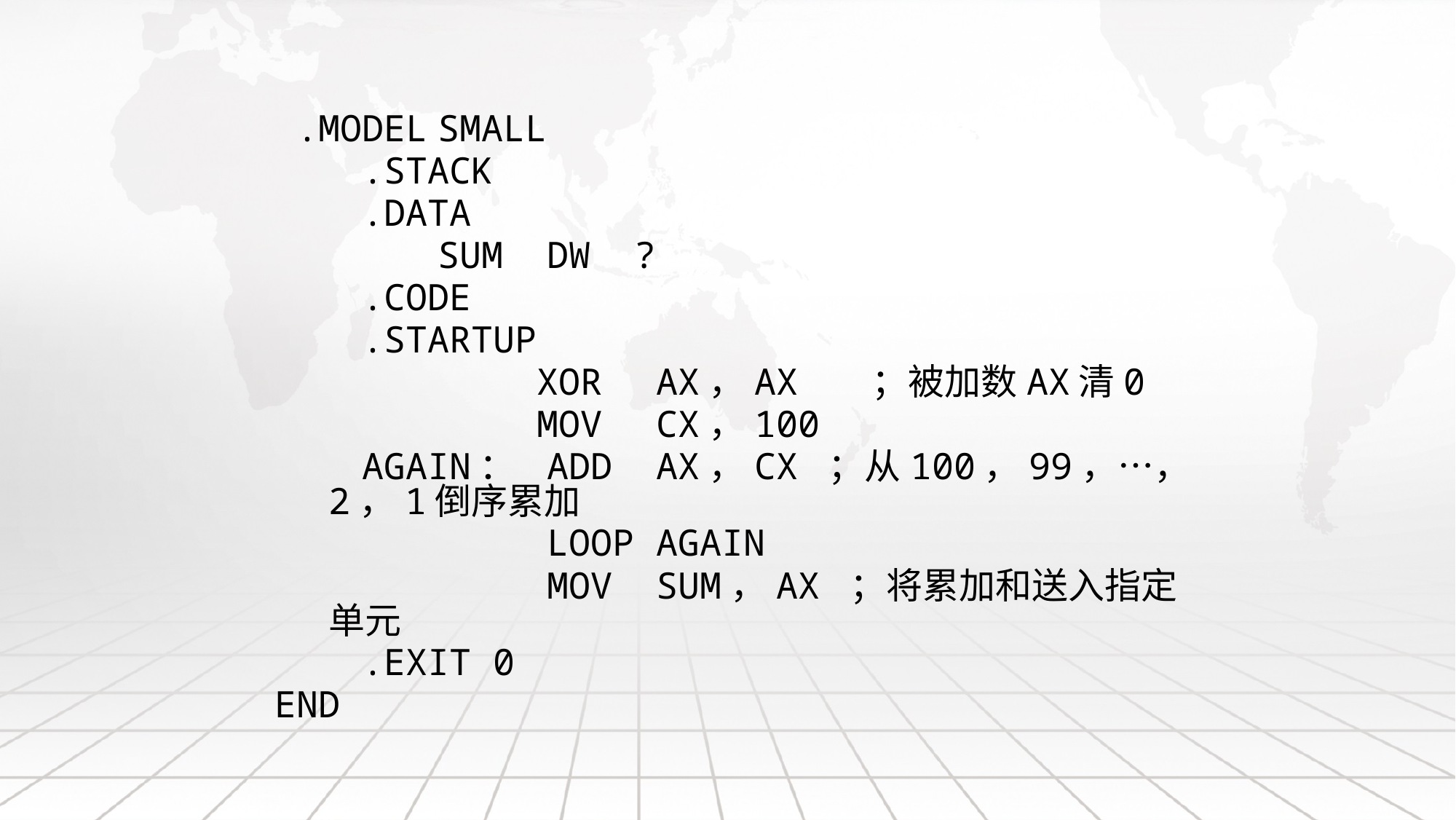

.MODEL	SMALL
    .STACK
    .DATA
    	SUM	DW  ?
    .CODE
    .STARTUP
            XOR	AX，AX   ；被加数AX清0
            MOV	CX，100
    AGAIN：	ADD	AX，CX ；从100，99，…，2，1倒序累加
          	LOOP	AGAIN
          	MOV	SUM，AX ；将累加和送入指定单元
    .EXIT 0
END